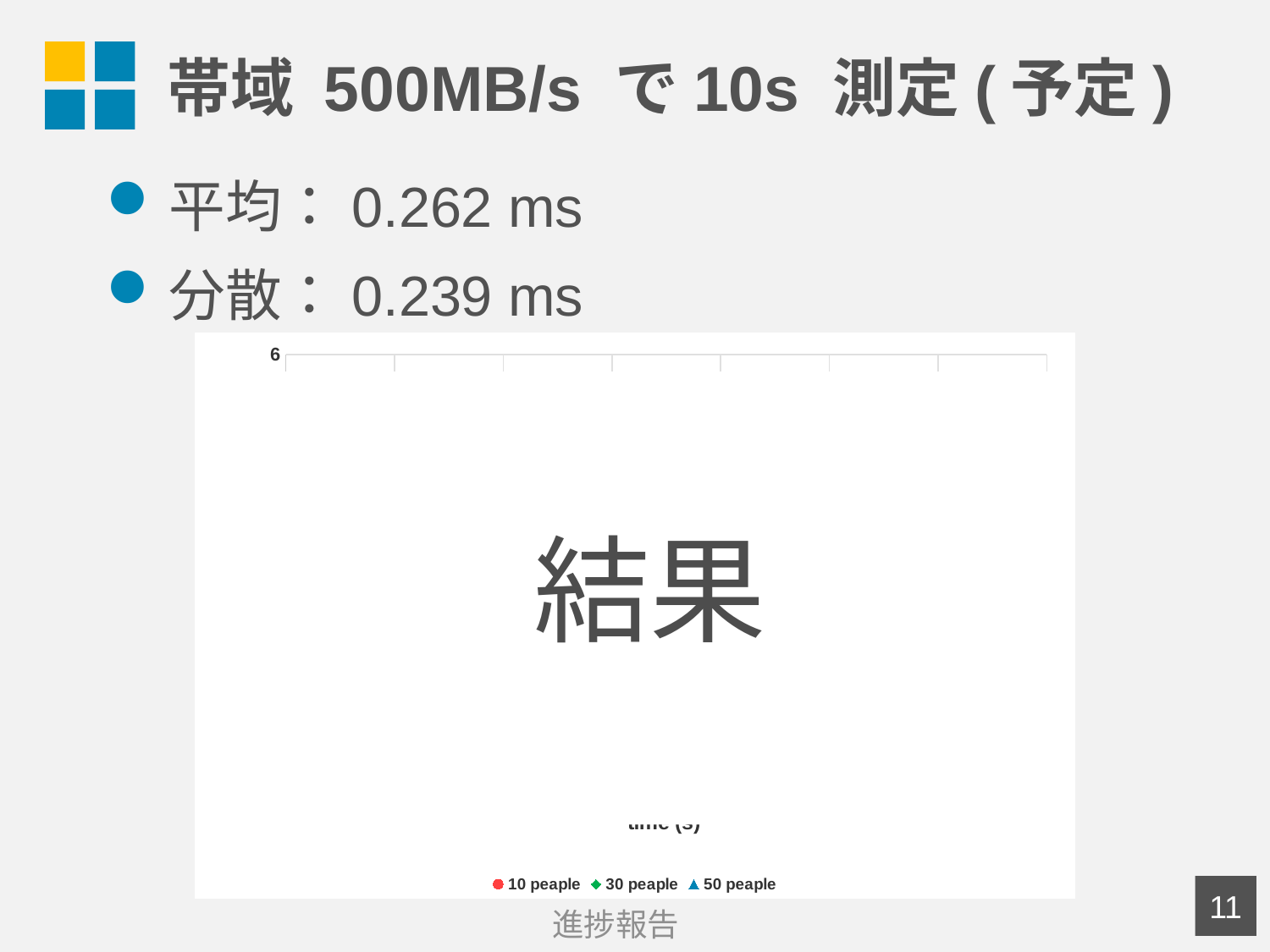

# 帯域 500MB/s で10s 測定(予定)
平均：0.262 ms
分散：0.239 ms

### Chart

| Category | 10 peaple | 30 peaple | 50 peaple |
|---|---|---|---|
結果
11
進捗報告